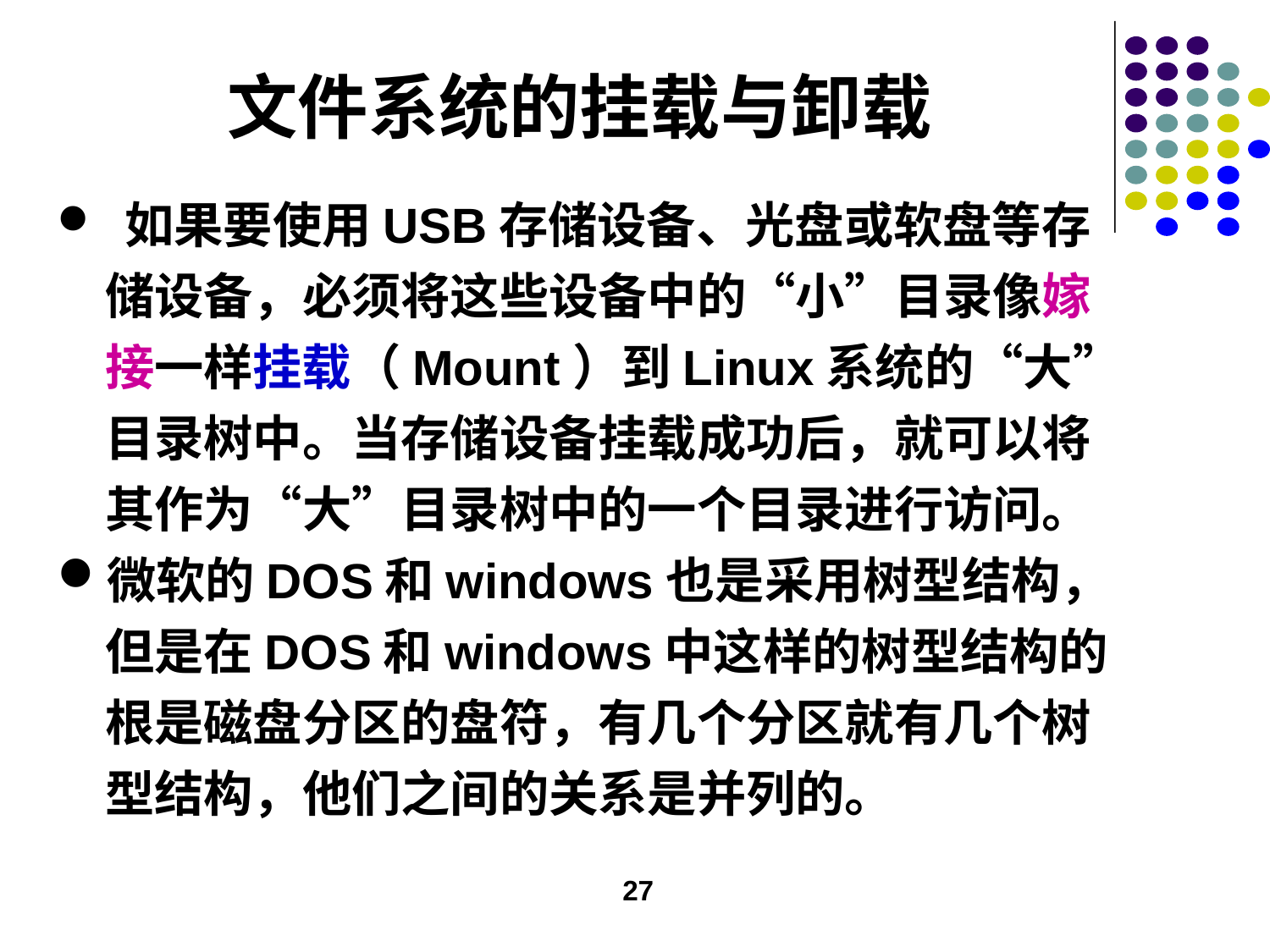

文件系统的挂载与卸载
 如果要使用USB存储设备、光盘或软盘等存储设备，必须将这些设备中的“小”目录像嫁接一样挂载（Mount）到Linux系统的“大”目录树中。当存储设备挂载成功后，就可以将其作为“大”目录树中的一个目录进行访问。
微软的DOS和windows也是采用树型结构，但是在DOS和windows中这样的树型结构的根是磁盘分区的盘符，有几个分区就有几个树型结构，他们之间的关系是并列的。

27